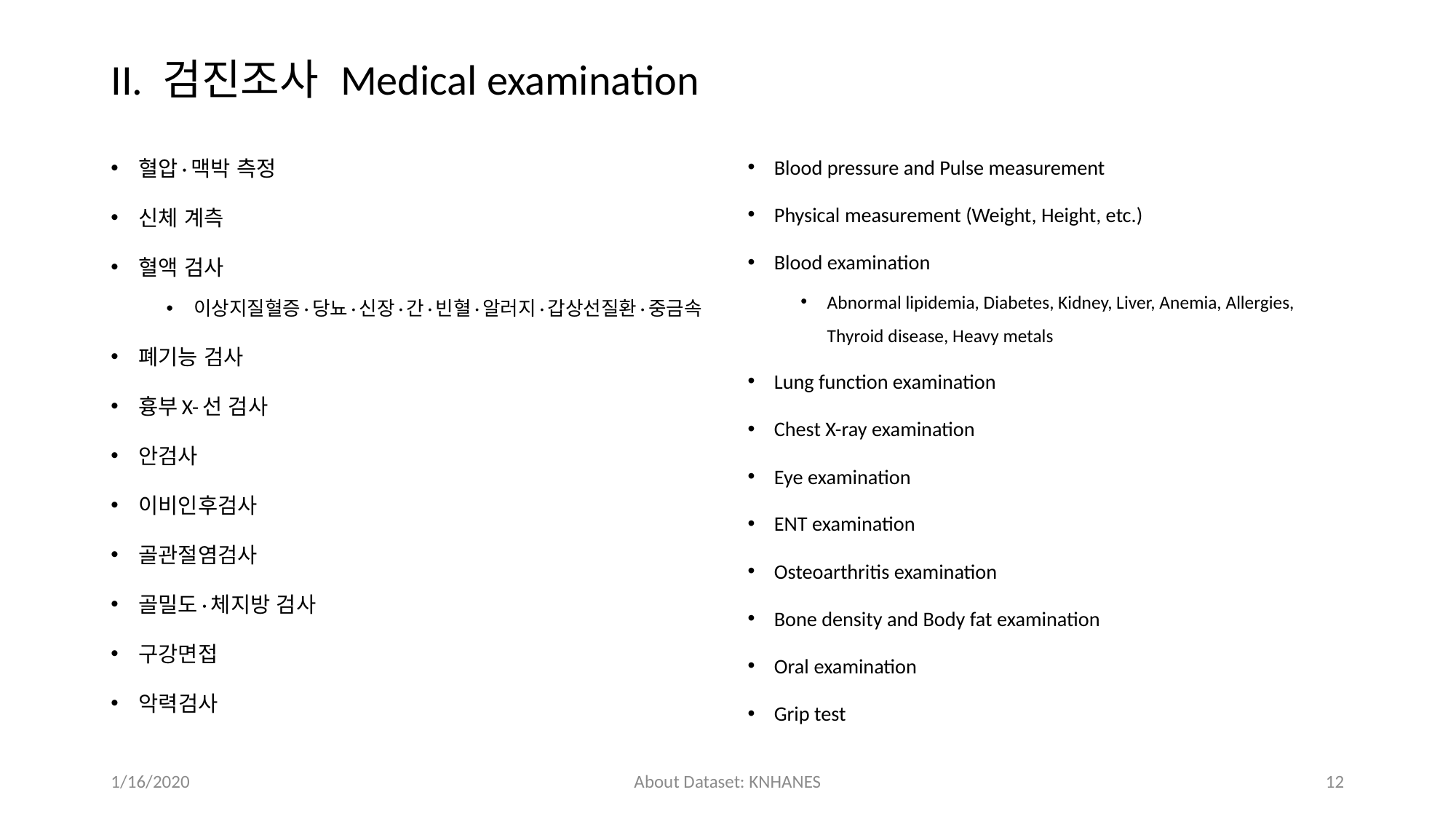

# II. 검진조사 Medical examination
혈압·맥박 측정
신체 계측
혈액 검사
이상지질혈증·당뇨·신장·간·빈혈·알러지·갑상선질환·중금속
폐기능 검사
흉부X-선 검사
안검사
이비인후검사
골관절염검사
골밀도·체지방 검사
구강면접
악력검사
Blood pressure and Pulse measurement
Physical measurement (Weight, Height, etc.)
Blood examination
Abnormal lipidemia, Diabetes, Kidney, Liver, Anemia, Allergies, Thyroid disease, Heavy metals
Lung function examination
Chest X-ray examination
Eye examination
ENT examination
Osteoarthritis examination
Bone density and Body fat examination
Oral examination
Grip test
1/16/2020
About Dataset: KNHANES
12